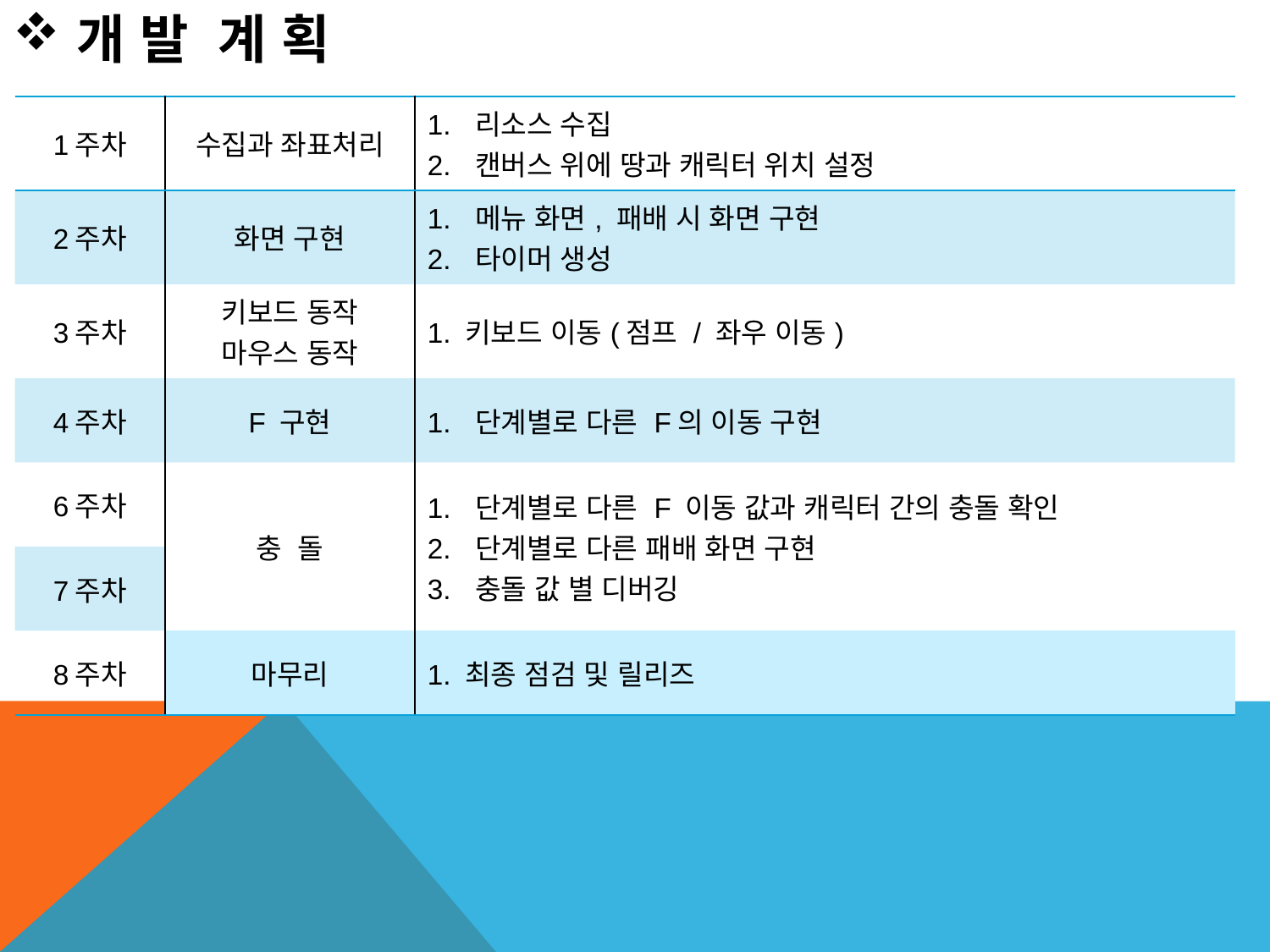

개 발  계 획
| 1주차 | 수집과 좌표처리 | 리소스 수집 캔버스 위에 땅과 캐릭터 위치 설정 |
| --- | --- | --- |
| 2주차 | 화면 구현 | 메뉴 화면, 패배 시 화면 구현 타이머 생성 |
| 3주차 | 키보드 동작 마우스 동작 | 1. 키보드 이동(점프 / 좌우 이동) |
| 4주차 | F 구현 | 단계별로 다른 F의 이동 구현 |
| 6주차 | 충 돌 | 단계별로 다른 F 이동 값과 캐릭터 간의 충돌 확인 단계별로 다른 패배 화면 구현 충돌 값 별 디버깅 |
| 7주차 |  |  |
| 8주차 | 마무리 | 1. 최종 점검 및 릴리즈 |